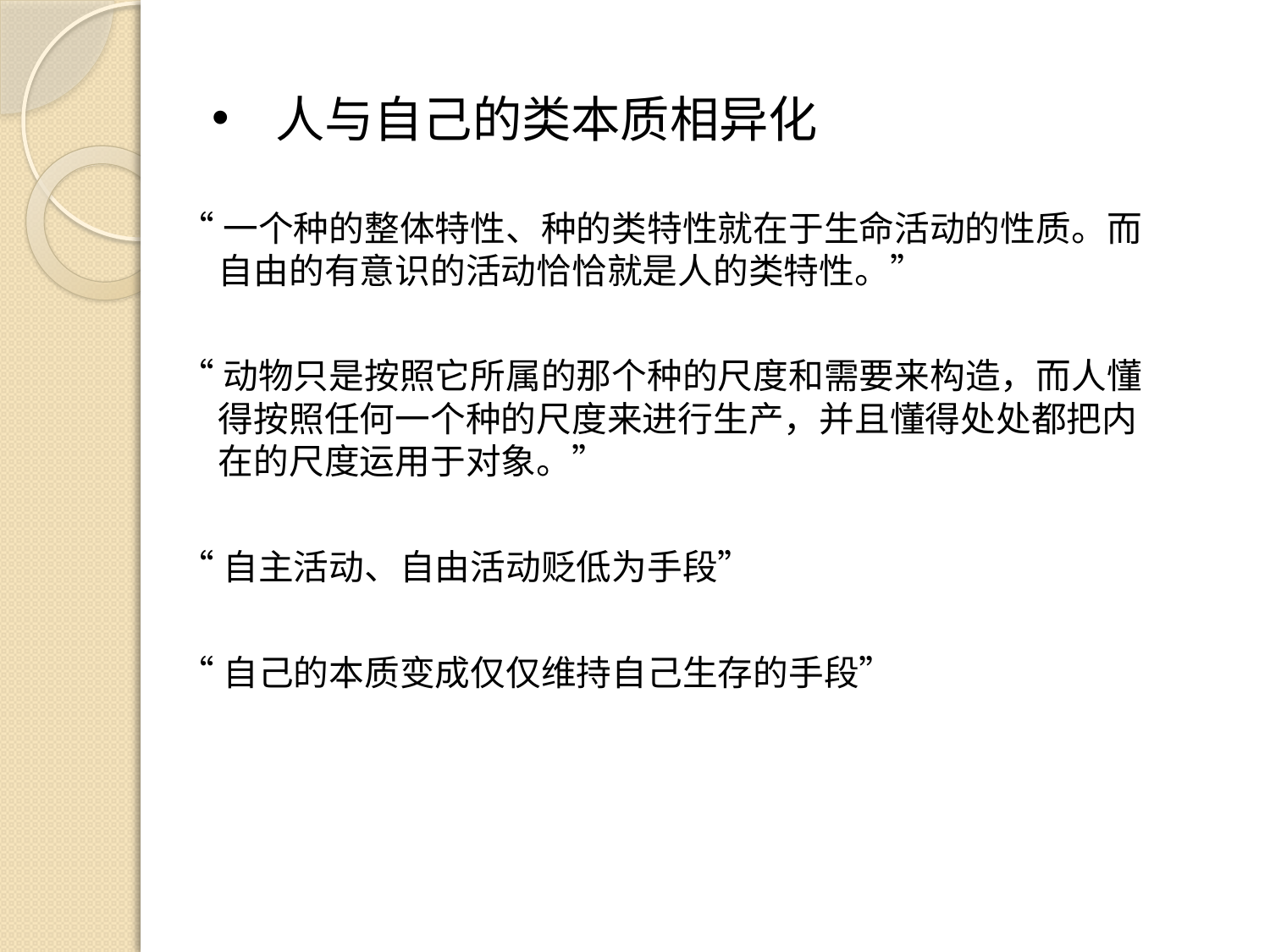

# 人与自己的类本质相异化
“一个种的整体特性、种的类特性就在于生命活动的性质。而自由的有意识的活动恰恰就是人的类特性。”

“动物只是按照它所属的那个种的尺度和需要来构造，而人懂得按照任何一个种的尺度来进行生产，并且懂得处处都把内在的尺度运用于对象。”

“自主活动、自由活动贬低为手段”

“自己的本质变成仅仅维持自己生存的手段”